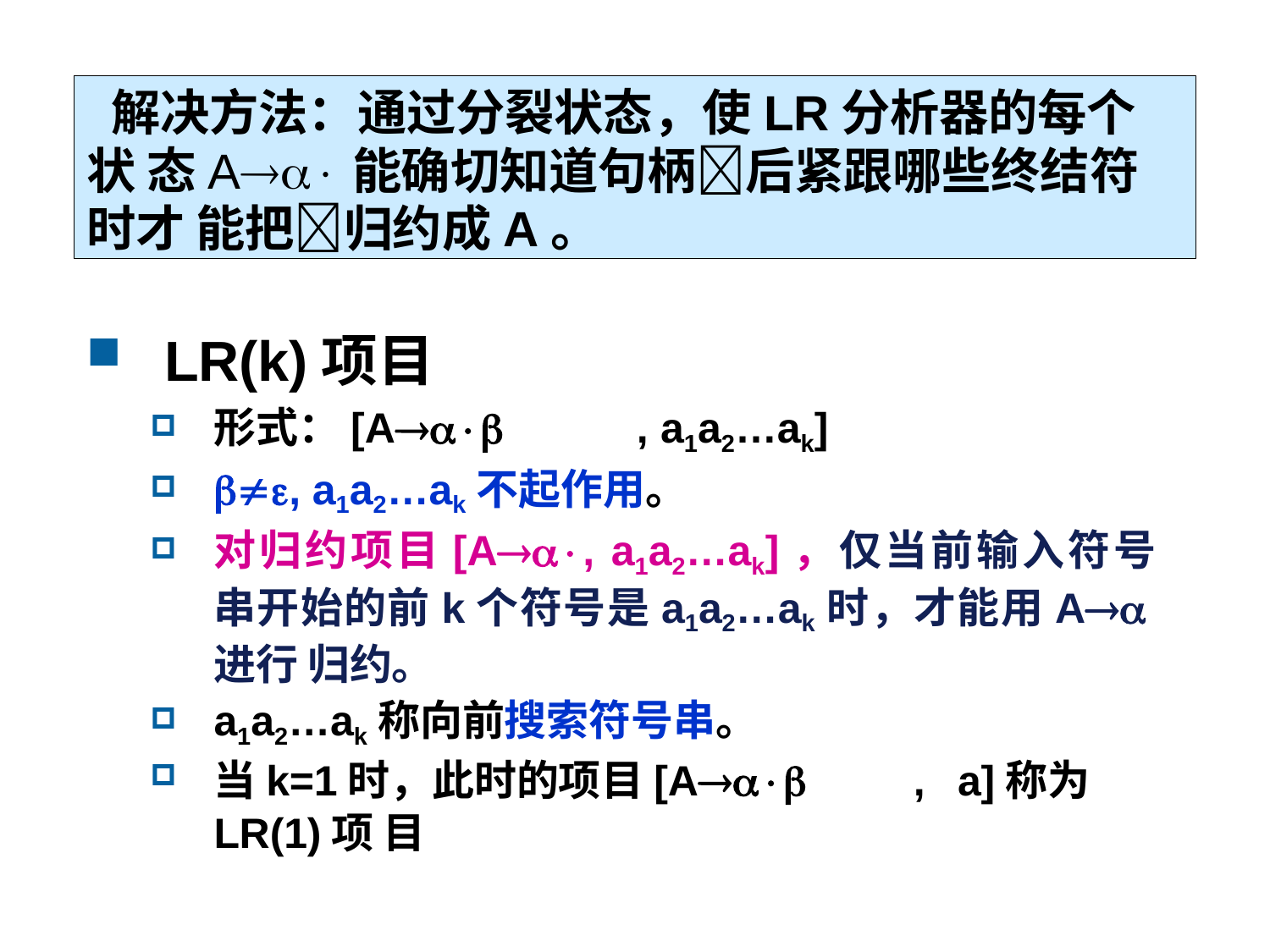

# 解决方法：通过分裂状态，使LR分析器的每个状 态A→α⋅能确切知道句柄α后紧跟哪些终结符时才 能把α归约成A。
LR(k)项目
形式：[A→α⋅β	, a1a2…ak]
β≠ε, a1a2…ak不起作用。
对归约项目[A→α⋅, a1a2…ak]，仅当前输入符号 串开始的前k个符号是a1a2…ak时，才能用A→α进行 归约。
a1a2…ak称向前搜索符号串。
当k=1时，此时的项目[A→α⋅β	, a]称为LR(1)项 目